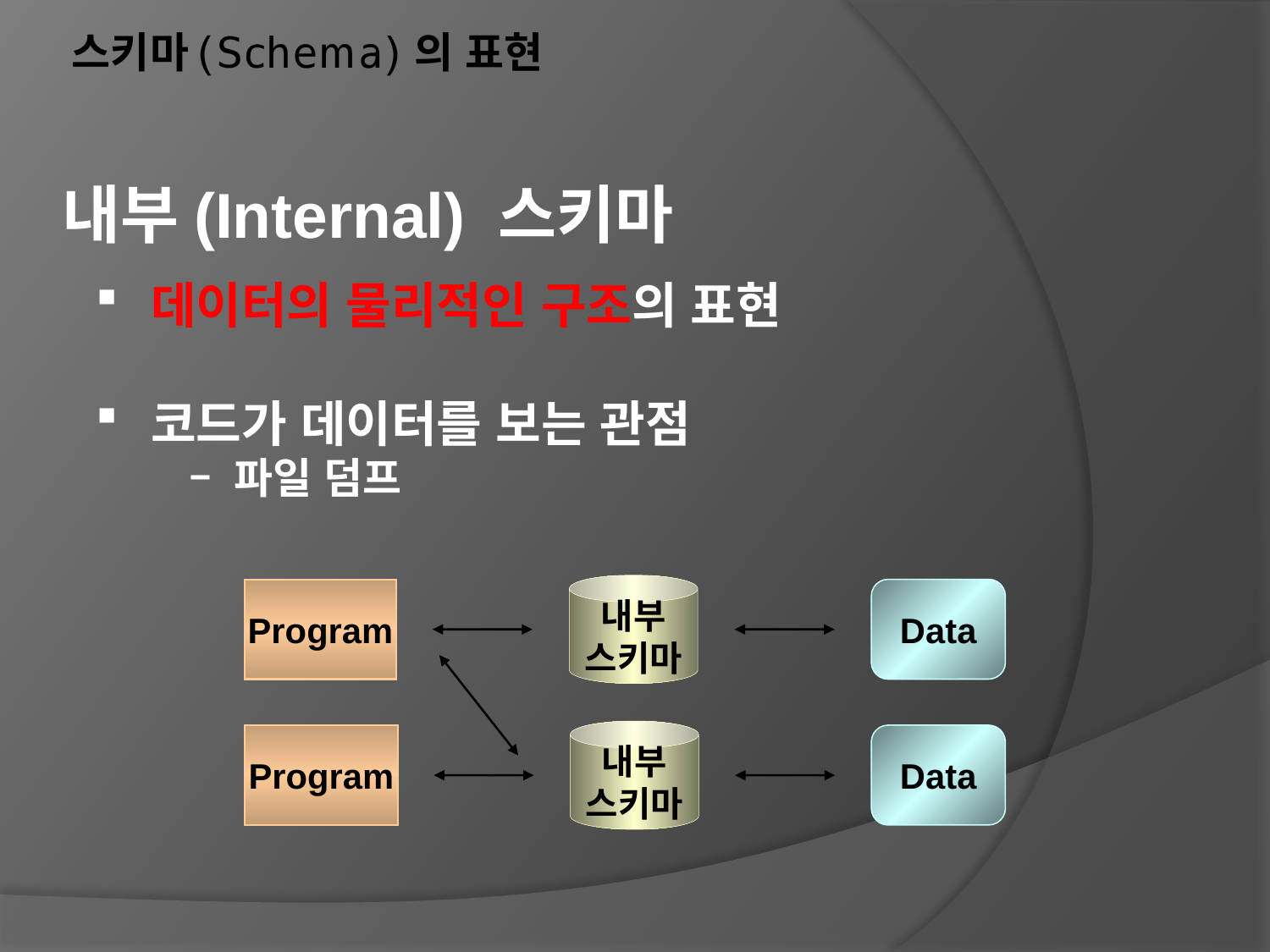

스키마(Schema)의 표현
내부(Internal) 스키마
 데이터의 물리적인 구조의 표현

 코드가 데이터를 보는 관점
– 파일 덤프

내부
스키마
Program
Data

내부
스키마
Program
Data